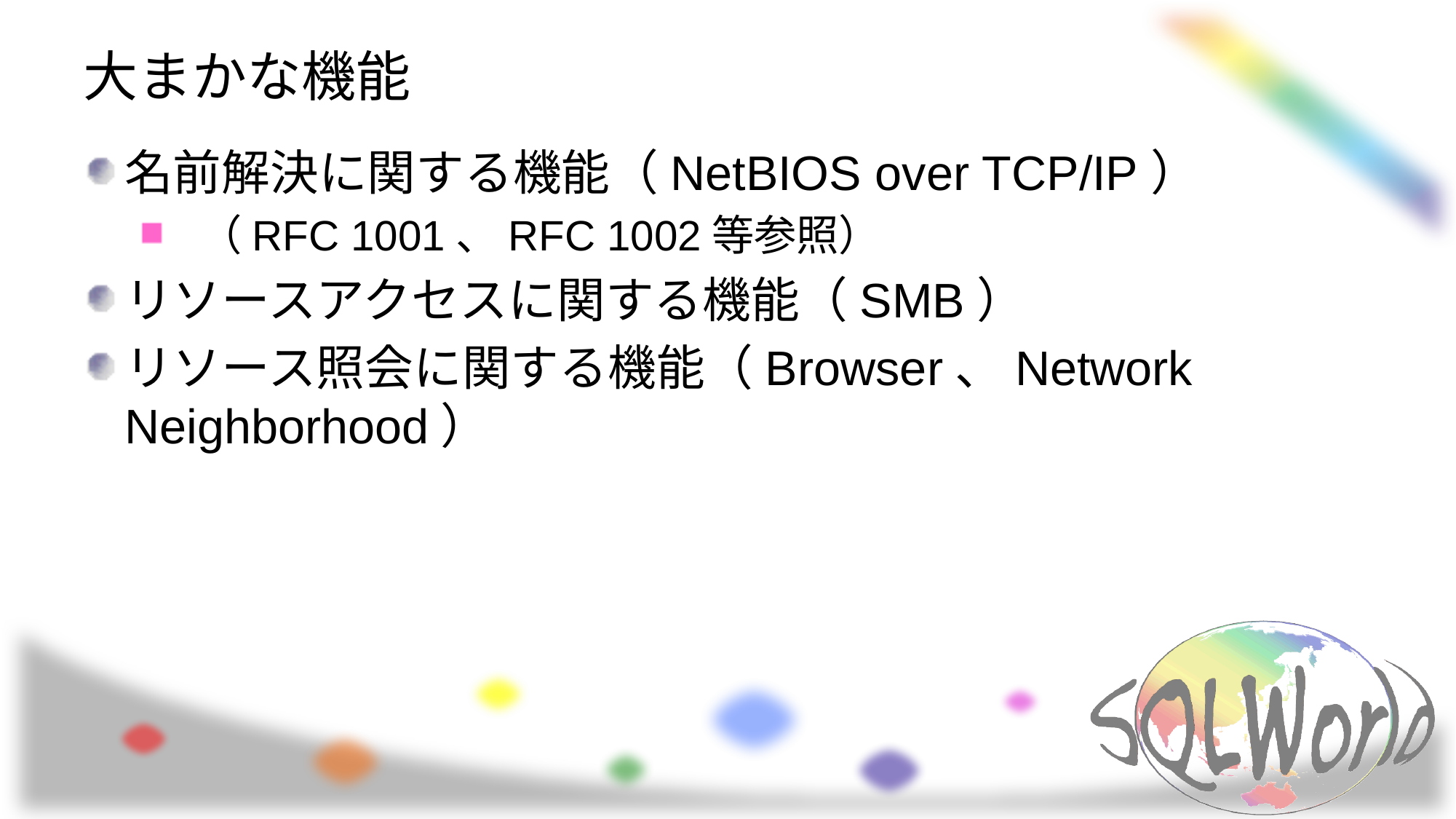

# 大まかな機能
名前解決に関する機能（NetBIOS over TCP/IP）
（RFC 1001、RFC 1002等参照）
リソースアクセスに関する機能（SMB）
リソース照会に関する機能（Browser、Network Neighborhood）